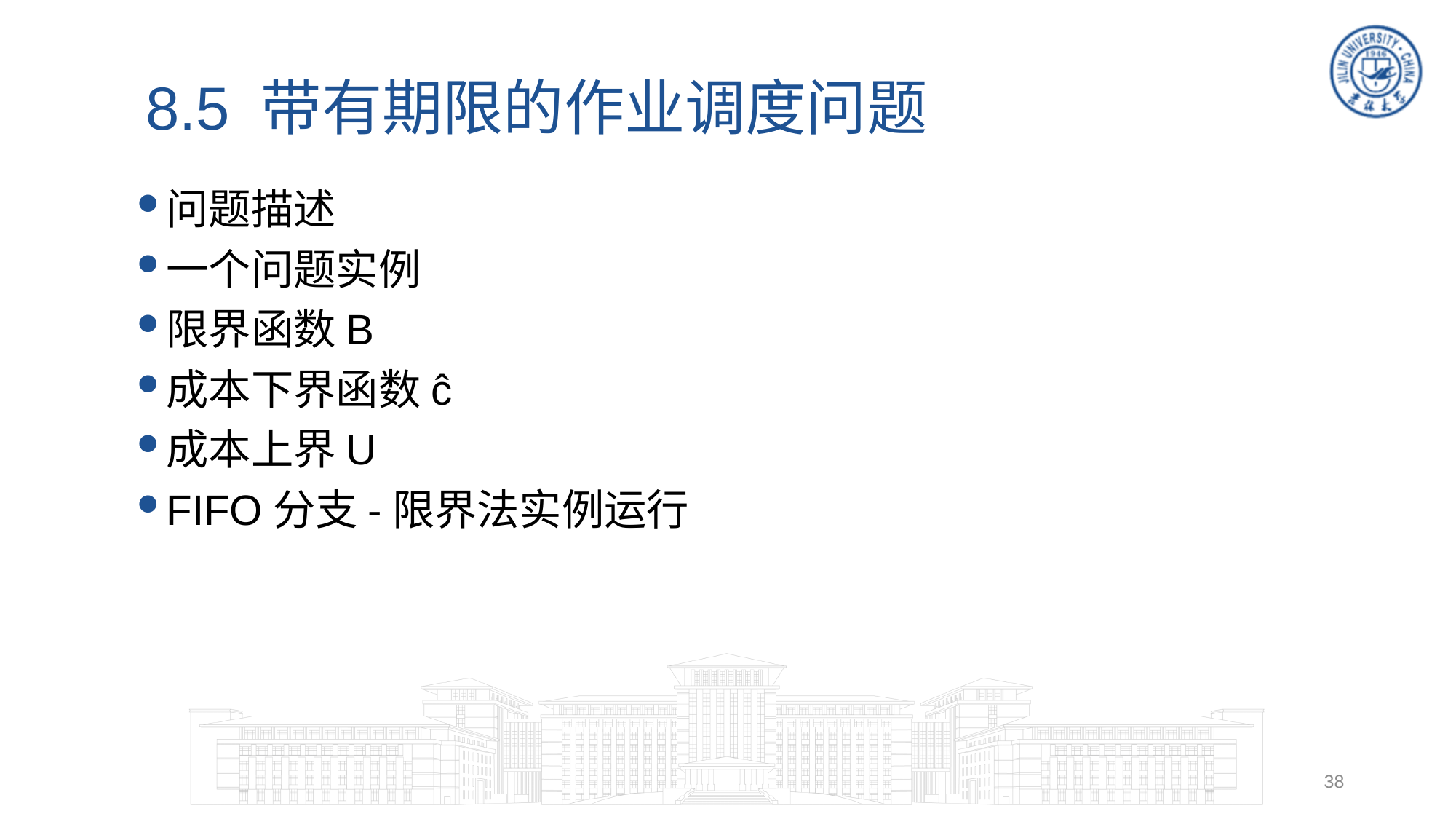

# 8.5 带有期限的作业调度问题
问题描述
一个问题实例
限界函数B
成本下界函数ĉ
成本上界U
FIFO分支-限界法实例运行
38